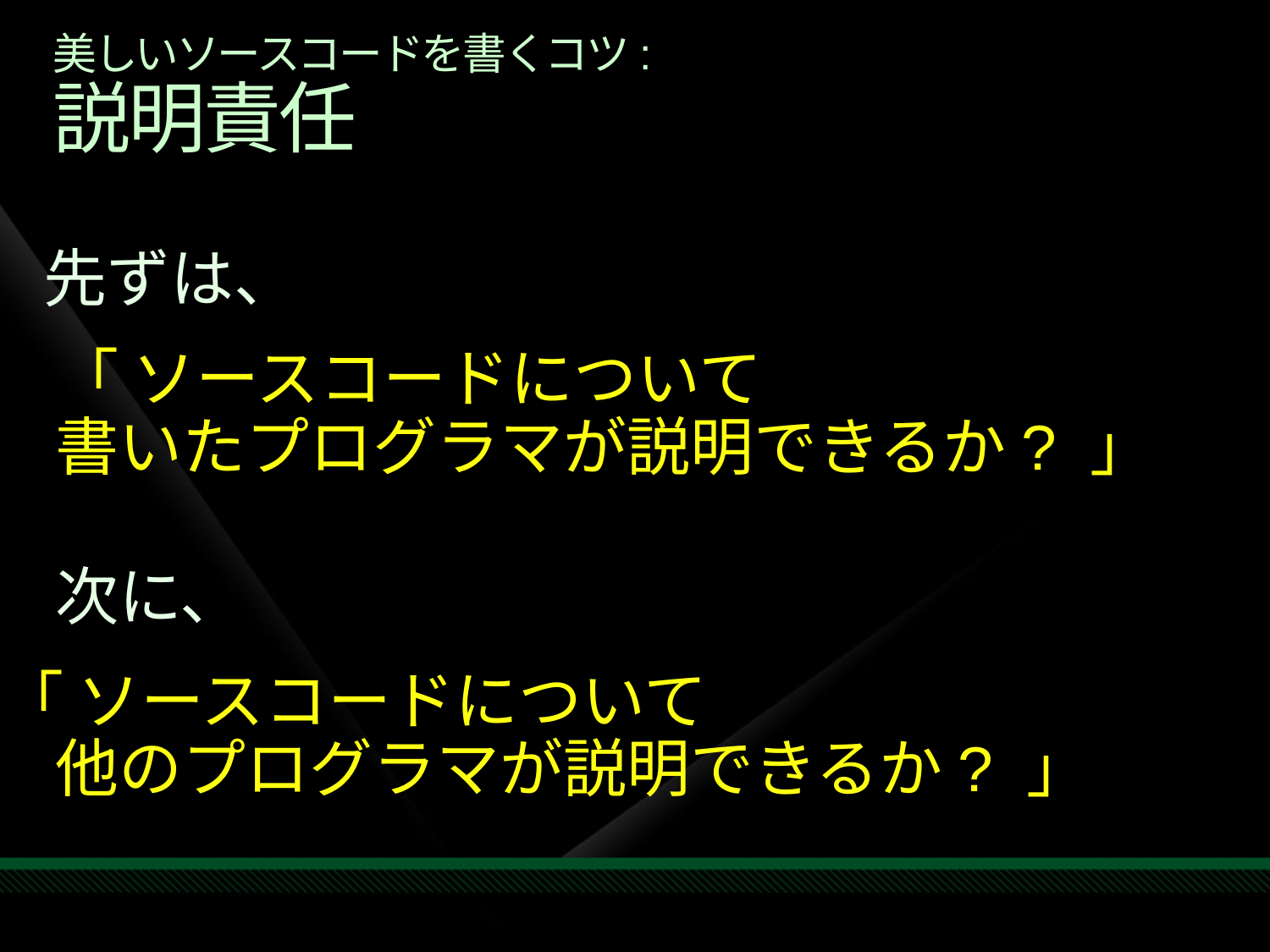

# 美しいソースコードを書くコツ: 説明責任
  先ずは、
「 ソースコードについて
書いたプログラマが説明できるか? 」
次に、

「 ソースコードについて
他のプログラマが説明できるか? 」